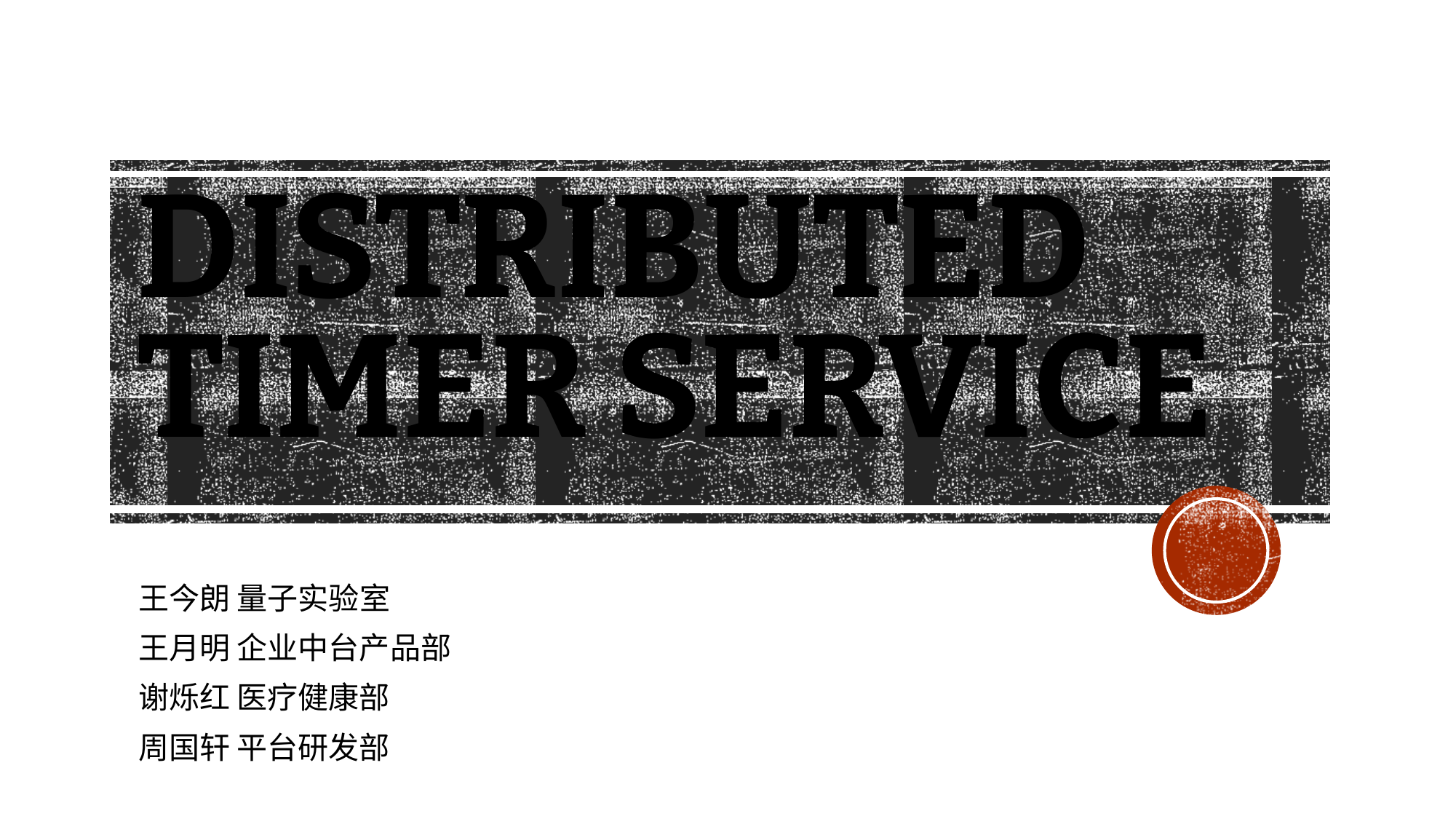

# Distributed Timer service

王今朗 量子实验室
王月明 企业中台产品部
谢烁红 医疗健康部
周国轩 平台研发部